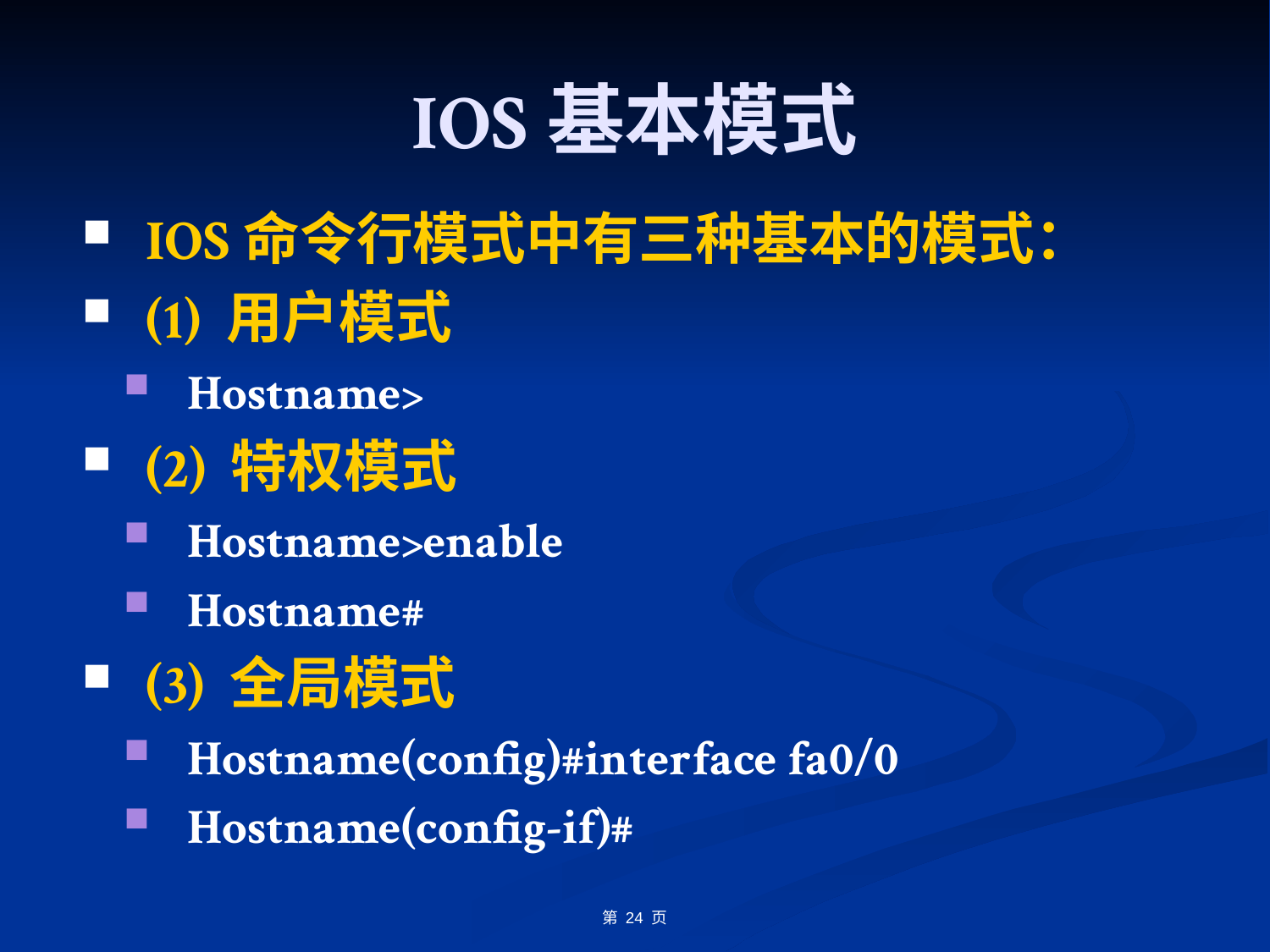

# IOS基本模式
IOS命令行模式中有三种基本的模式：
(1) 用户模式
Hostname>
(2) 特权模式
Hostname>enable
Hostname#
(3) 全局模式
Hostname(config)#interface fa0/0
Hostname(config-if)#

第 24 页